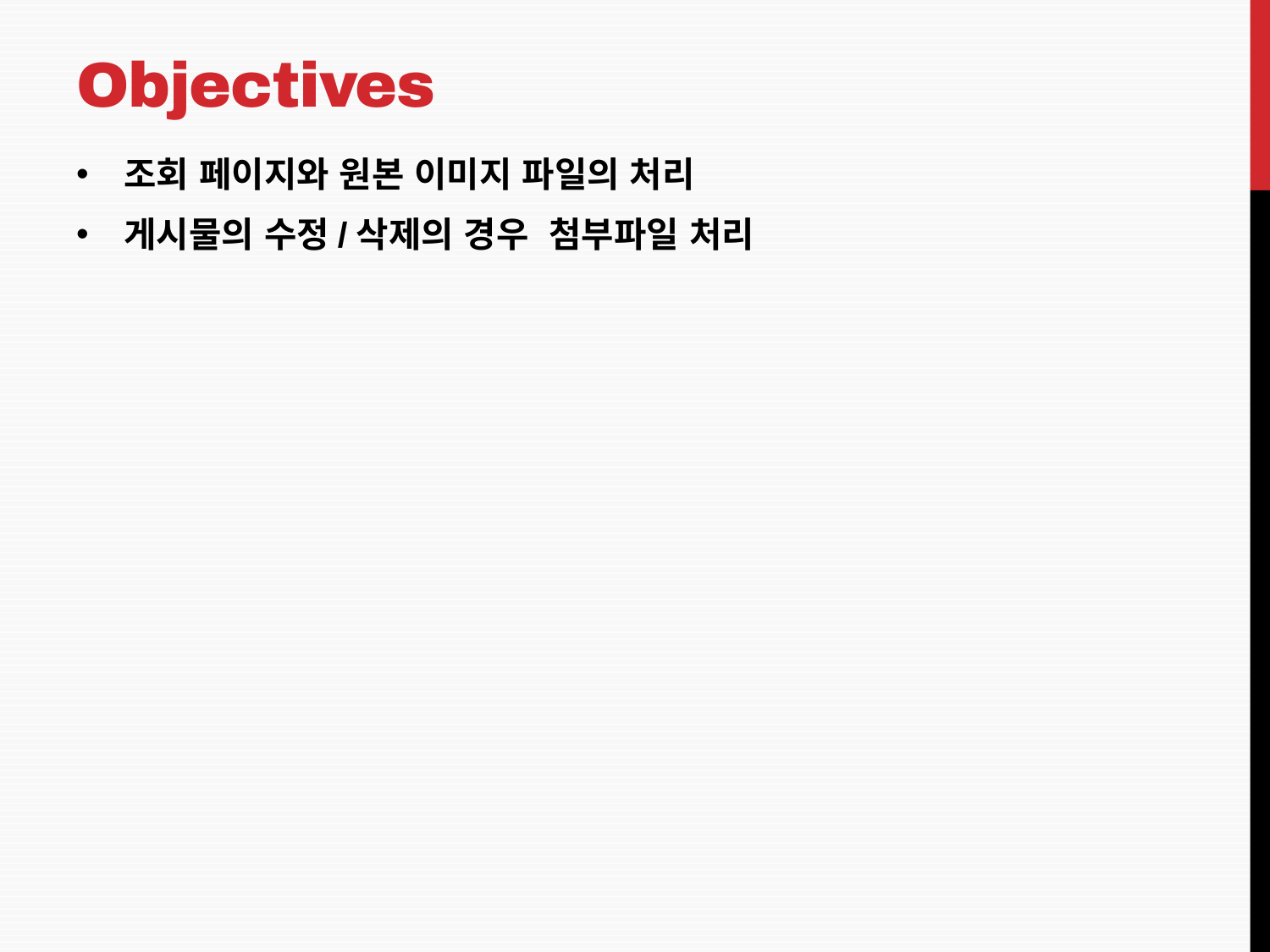

# Objectives
조회 페이지와 원본 이미지 파일의 처리
게시물의 수정/삭제의 경우  첨부파일 처리